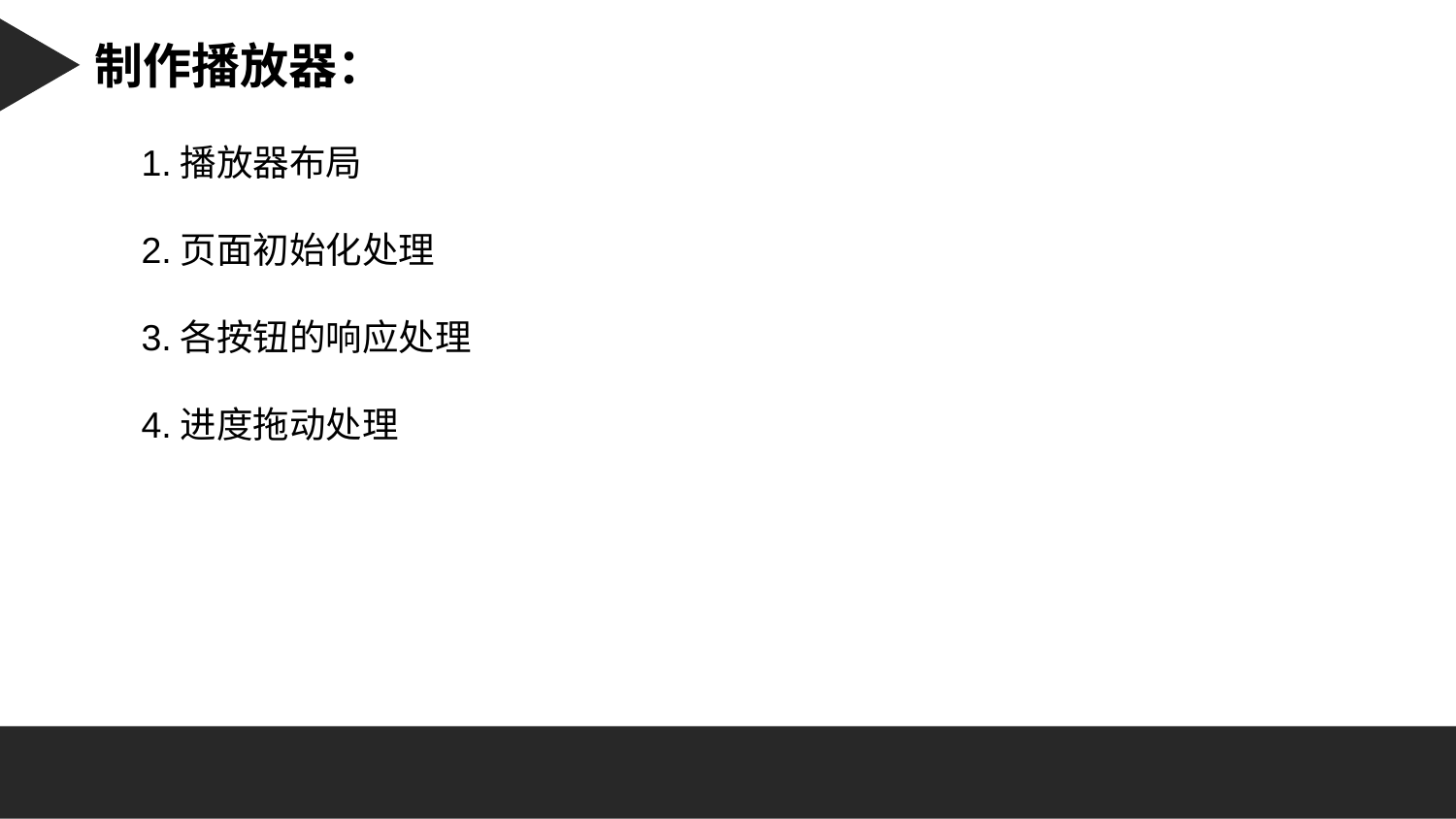

Character 字符串：

制作播放器：
1.播放器布局

2.页面初始化处理

3.各按钮的响应处理

4.进度拖动处理